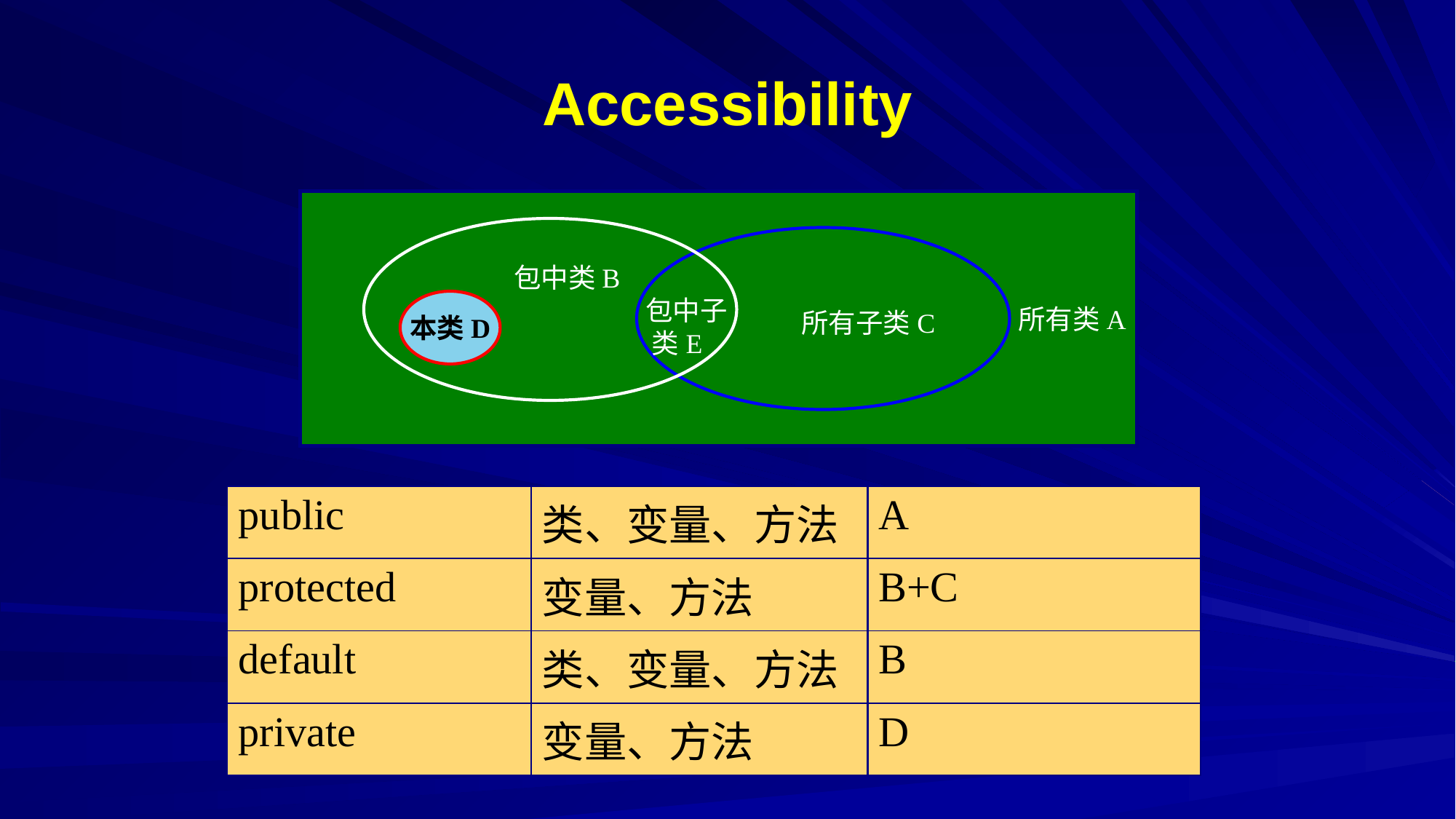

# Accessibility
所有类A
                    包中类B
                                           包中子
                                        类E
          所有子类C
本类D
| public | 类、变量、方法 | A |
| --- | --- | --- |
| protected | 变量、方法 | B+C |
| default | 类、变量、方法 | B |
| private | 变量、方法 | D |